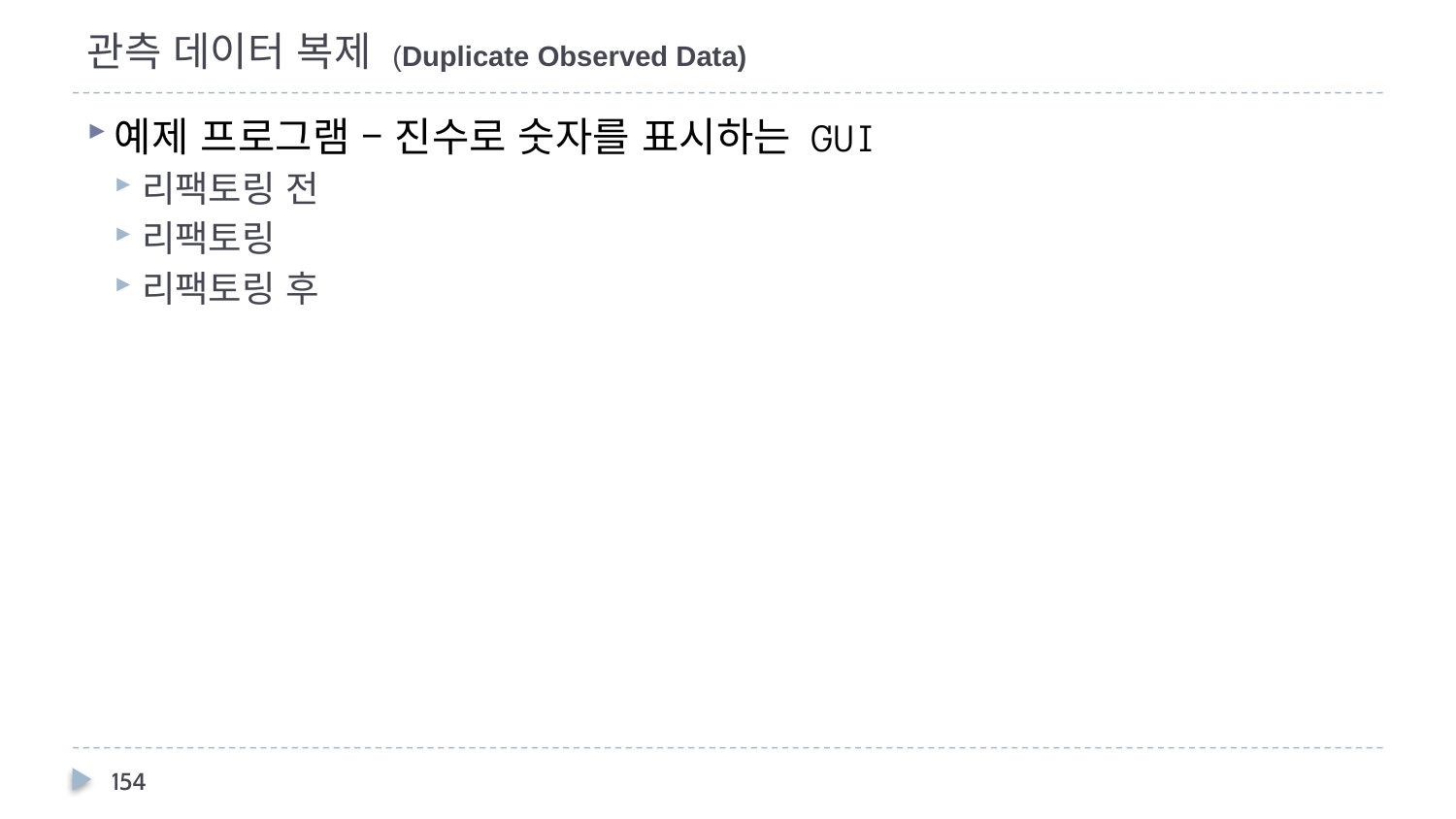

# 관측 데이터 복제 (Duplicate Observed Data)
예제 프로그램 – 진수로 숫자를 표시하는 GUI
리팩토링 전
리팩토링
리팩토링 후
154